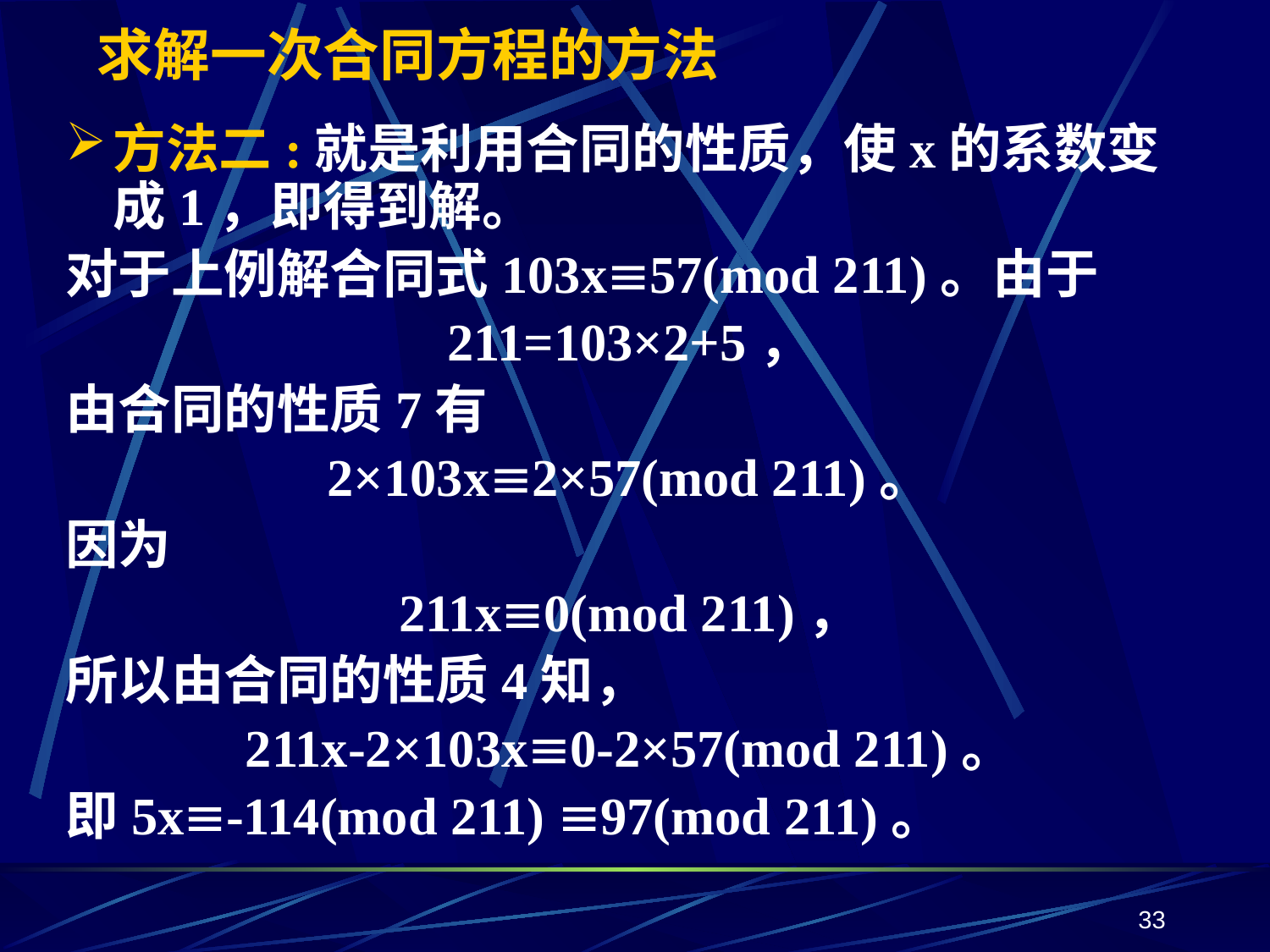

# 求解一次合同方程的方法
方法二:就是利用合同的性质，使x的系数变成1，即得到解。
对于上例解合同式103x≡57(mod 211)。由于
211=103×2+5，
由合同的性质7有
2×103x≡2×57(mod 211)。
因为
211x≡0(mod 211)，
所以由合同的性质4知，
211x-2×103x≡0-2×57(mod 211)。
即5x≡-114(mod 211) ≡97(mod 211)。
33